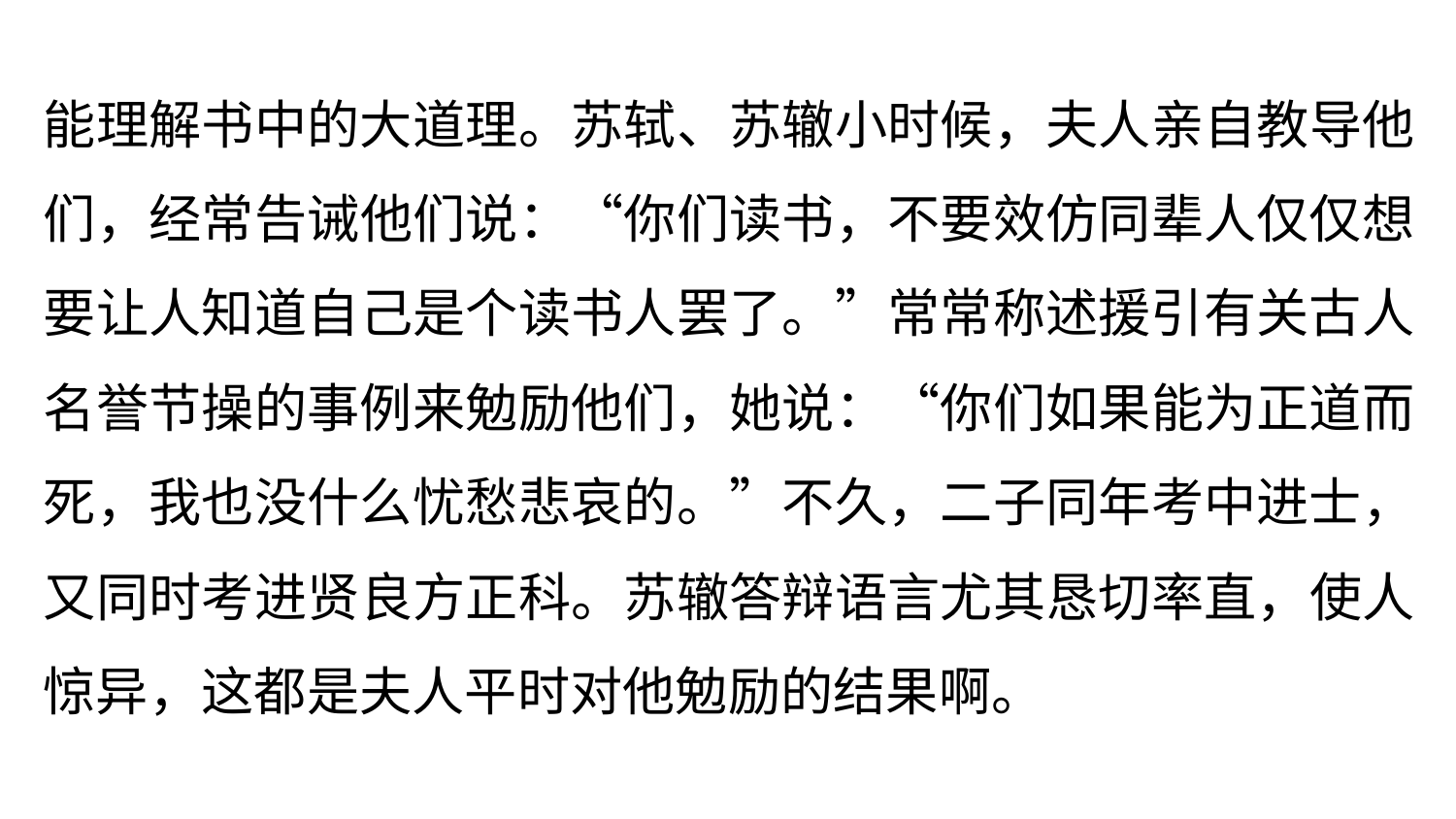

能理解书中的大道理。苏轼、苏辙小时候，夫人亲自教导他们，经常告诫他们说：“你们读书，不要效仿同辈人仅仅想要让人知道自己是个读书人罢了。”常常称述援引有关古人名誉节操的事例来勉励他们，她说：“你们如果能为正道而死，我也没什么忧愁悲哀的。”不久，二子同年考中进士，又同时考进贤良方正科。苏辙答辩语言尤其恳切率直，使人惊异，这都是夫人平时对他勉励的结果啊。